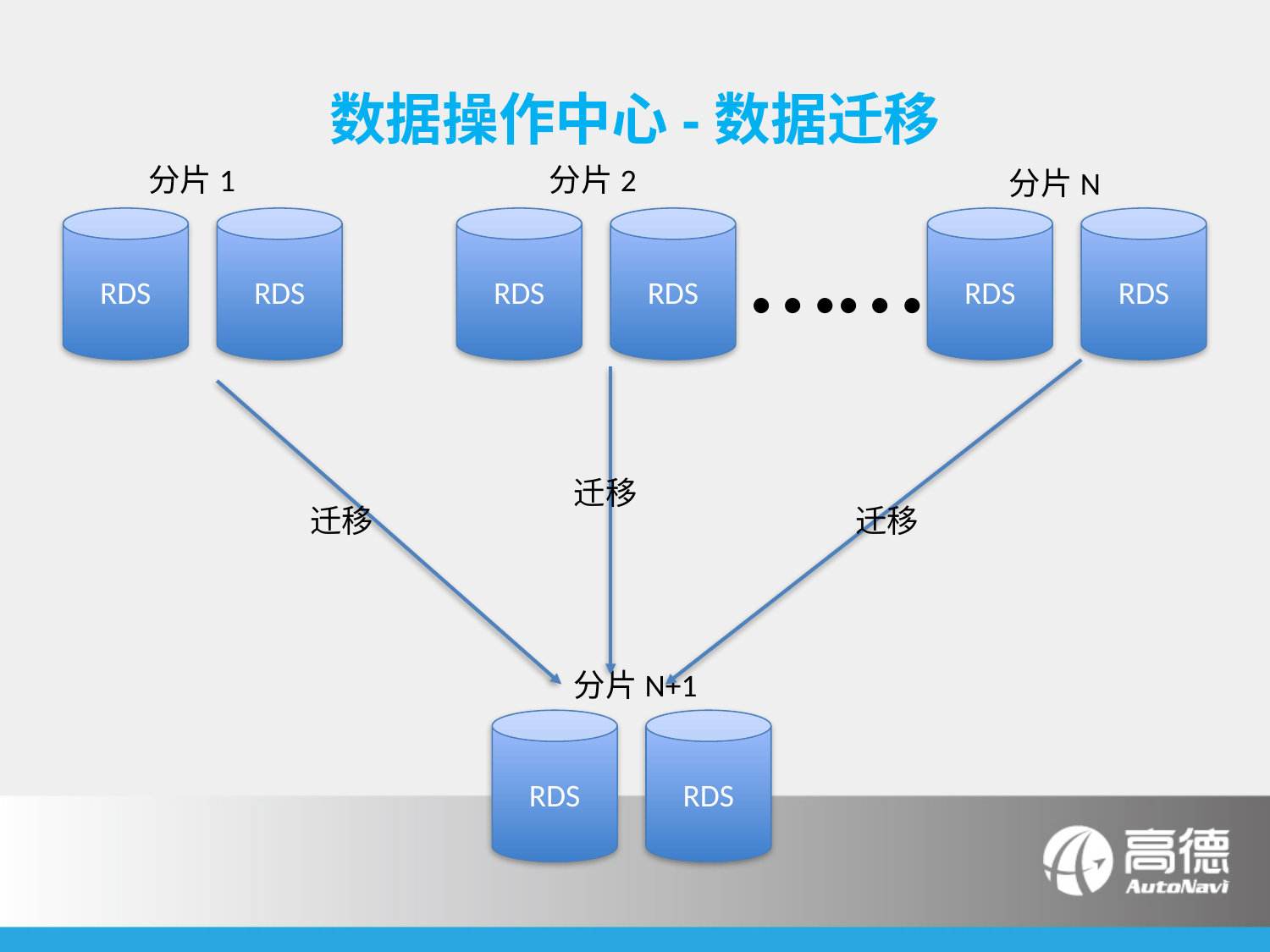

# 数据操作中心-数据迁移
分片1
分片2
分片N
……
RDS
RDS
RDS
RDS
RDS
RDS
迁移
迁移
迁移
分片N+1
RDS
RDS